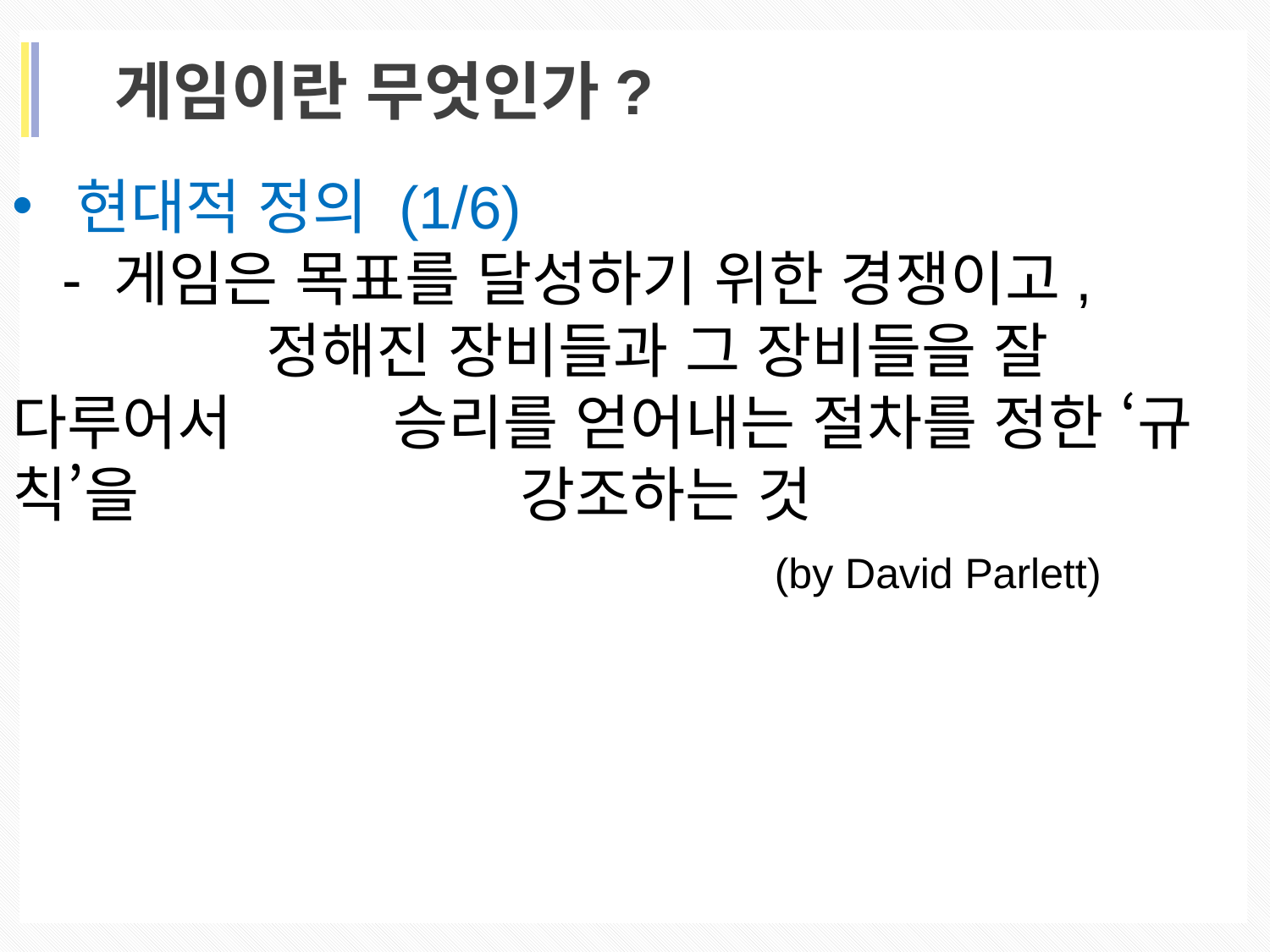

게임이란 무엇인가?
현대적 정의 (1/6)
   - 게임은 목표를 달성하기 위한 경쟁이고, 			정해진 장비들과 그 장비들을 잘 다루어서		승리를 얻어내는 절차를 정한 ‘규칙’을 			강조하는 것
						(by David Parlett)